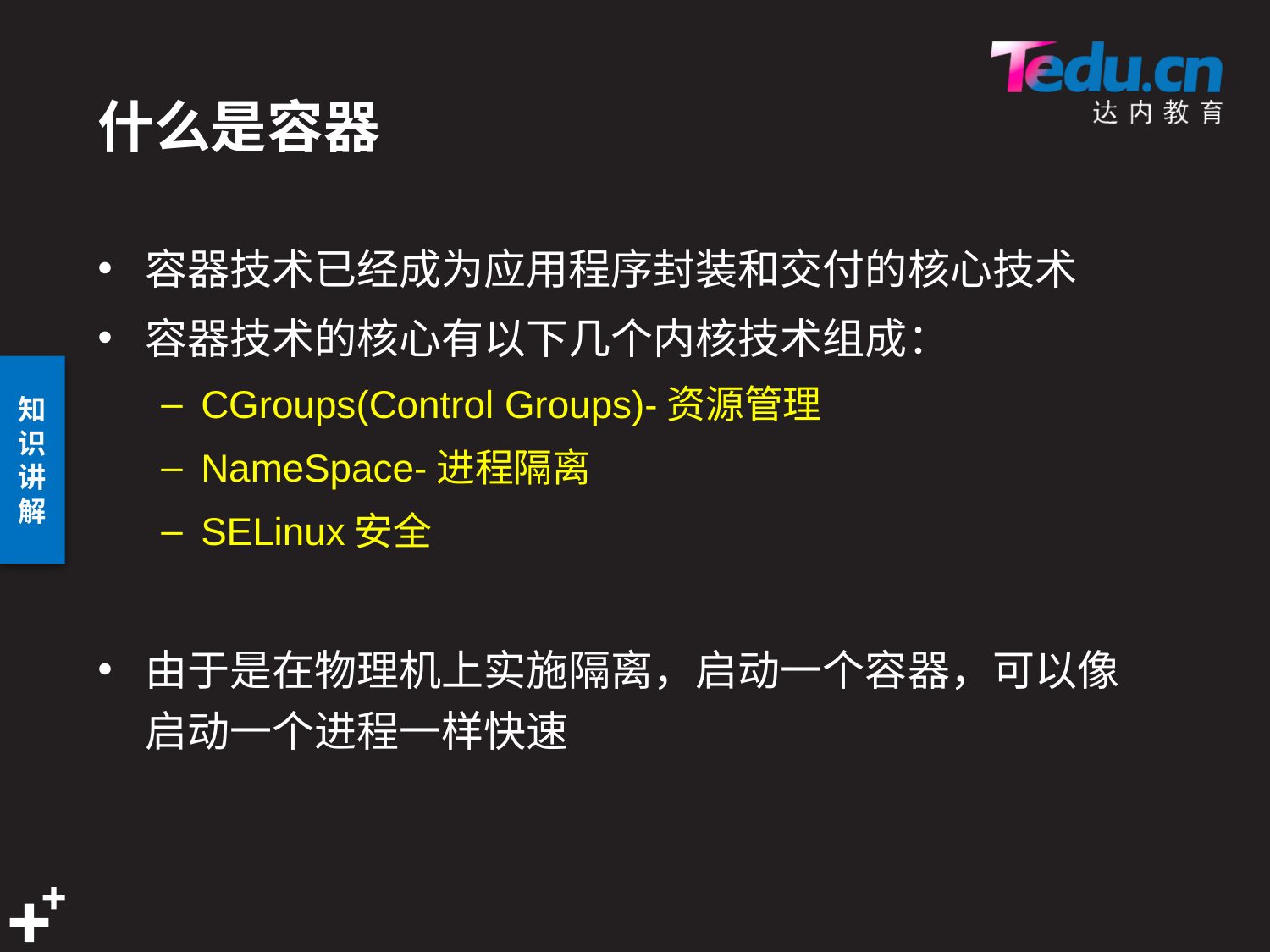

# 什么是容器
容器技术已经成为应用程序封装和交付的核心技术
容器技术的核心有以下几个内核技术组成：
CGroups(Control Groups)-资源管理
NameSpace-进程隔离
SELinux安全

由于是在物理机上实施隔离，启动一个容器，可以像启动一个进程一样快速